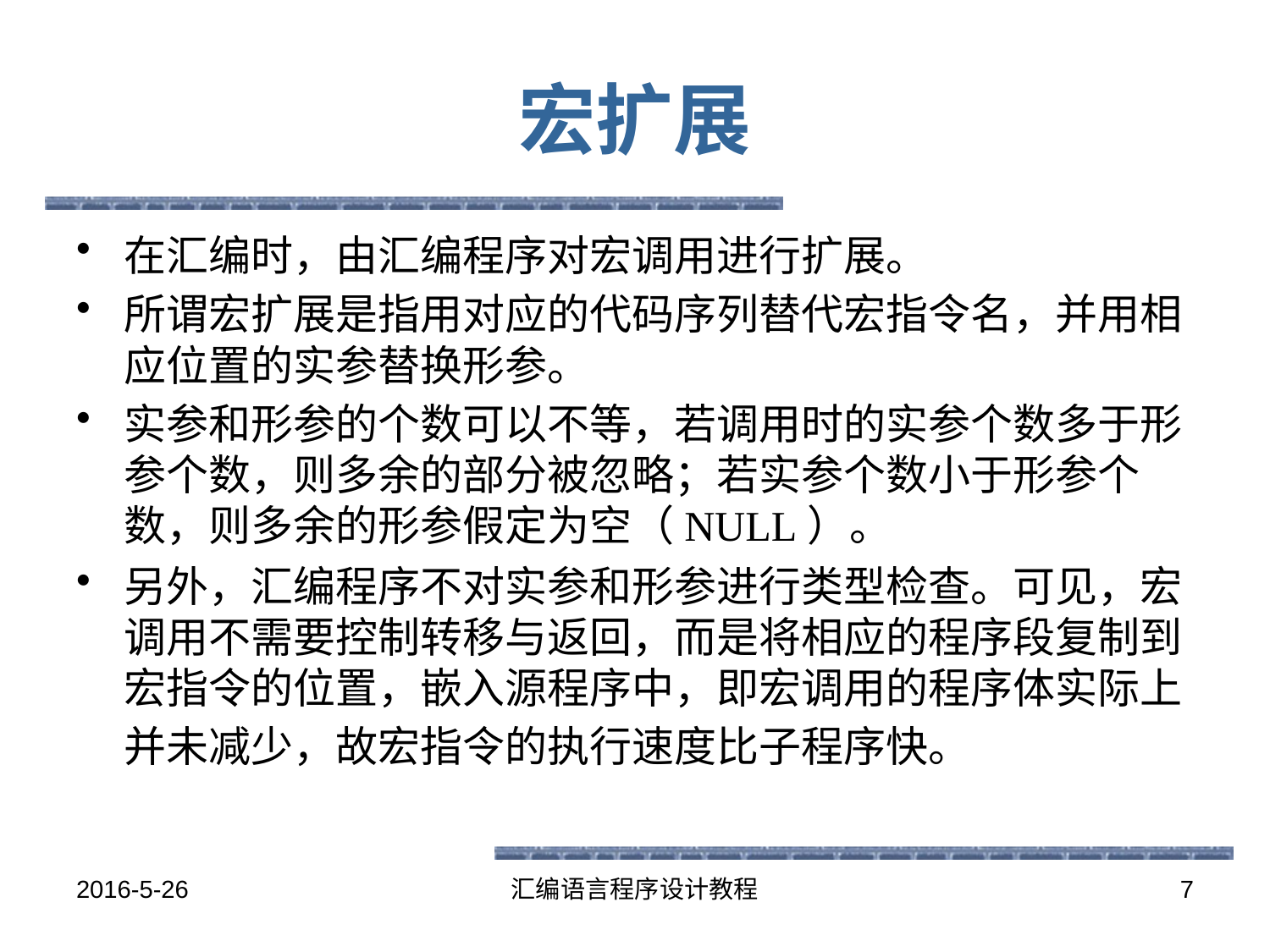

# 宏扩展
在汇编时，由汇编程序对宏调用进行扩展。
所谓宏扩展是指用对应的代码序列替代宏指令名，并用相应位置的实参替换形参。
实参和形参的个数可以不等，若调用时的实参个数多于形参个数，则多余的部分被忽略；若实参个数小于形参个数，则多余的形参假定为空（NULL）。
另外，汇编程序不对实参和形参进行类型检查。可见，宏调用不需要控制转移与返回，而是将相应的程序段复制到宏指令的位置，嵌入源程序中，即宏调用的程序体实际上并未减少，故宏指令的执行速度比子程序快。
2016-5-26
汇编语言程序设计教程
7